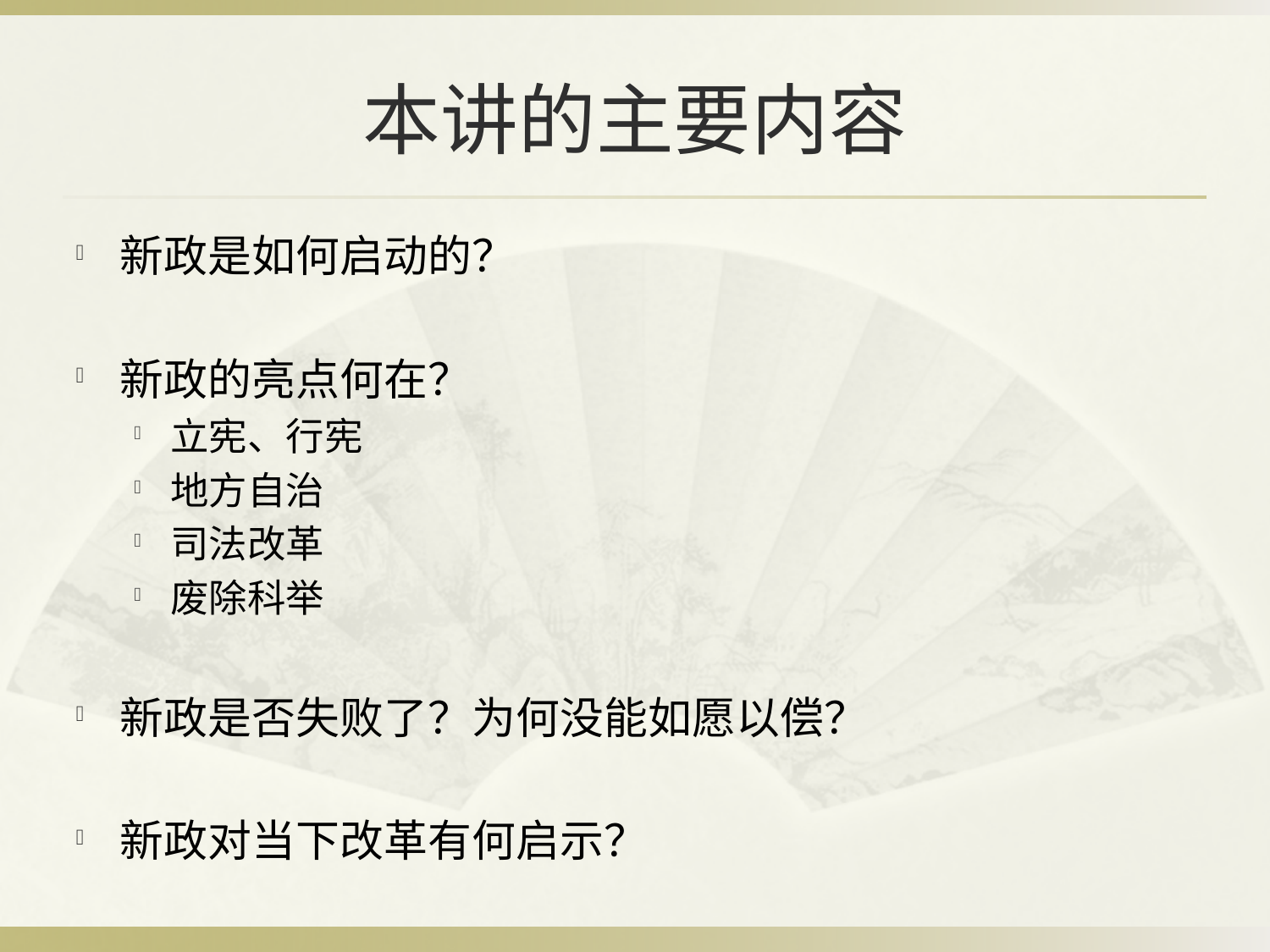

# 本讲的主要内容
新政是如何启动的？

新政的亮点何在？
立宪、行宪
地方自治
司法改革
废除科举

新政是否失败了？为何没能如愿以偿？

新政对当下改革有何启示？